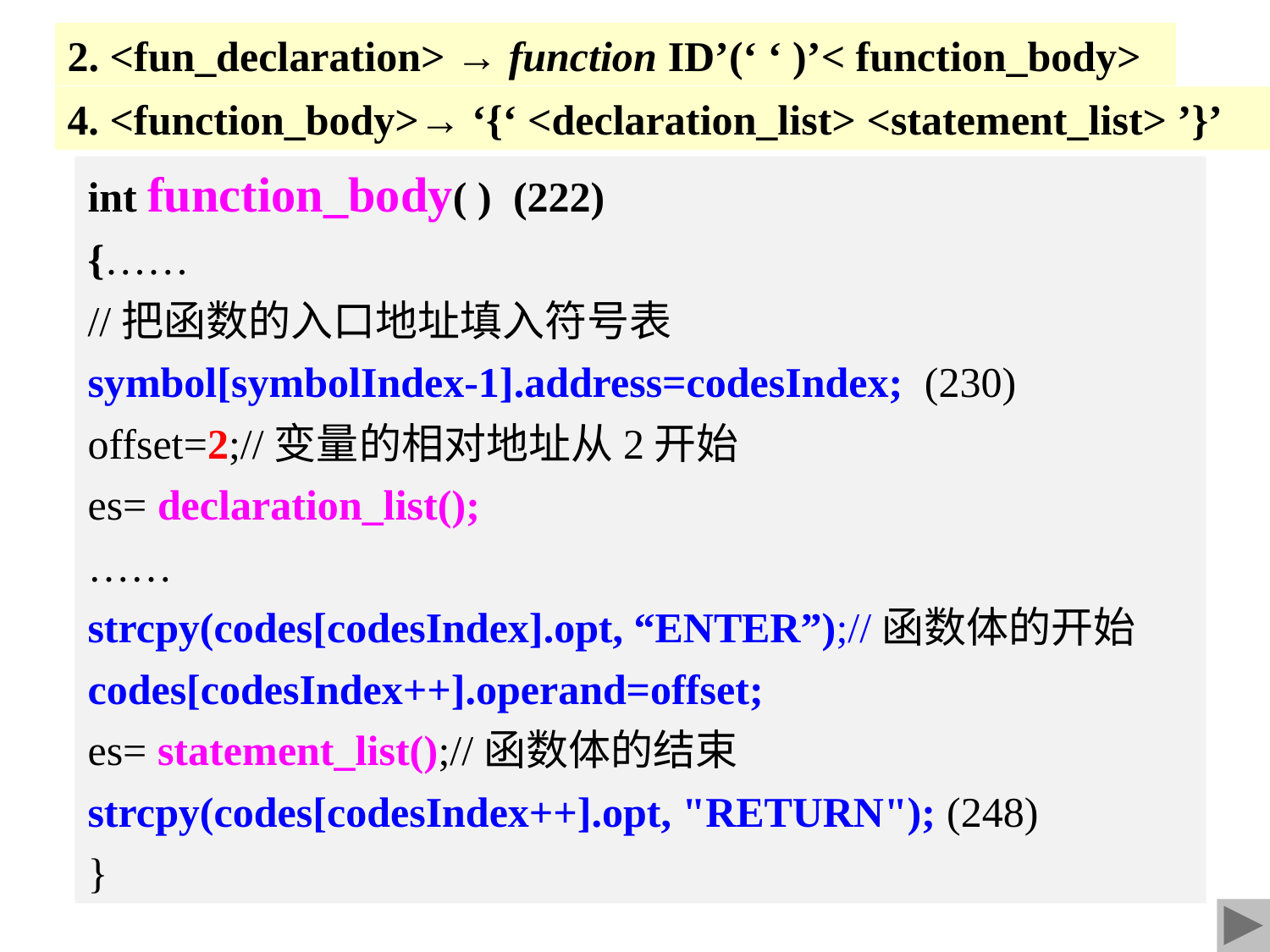

2. <fun_declaration> → function ID’(‘ ‘ )’< function_body>
4. <function_body>→ ‘{‘ <declaration_list> <statement_list> ’}’
int function_body( )  (222)
{……
//把函数的入口地址填入符号表
symbol[symbolIndex-1].address=codesIndex;  (230)
offset=2;//变量的相对地址从2开始
es= declaration_list();
……
strcpy(codes[codesIndex].opt, “ENTER”);//函数体的开始
codes[codesIndex++].operand=offset;
es= statement_list();//函数体的结束
strcpy(codes[codesIndex++].opt, "RETURN"); (248)
}